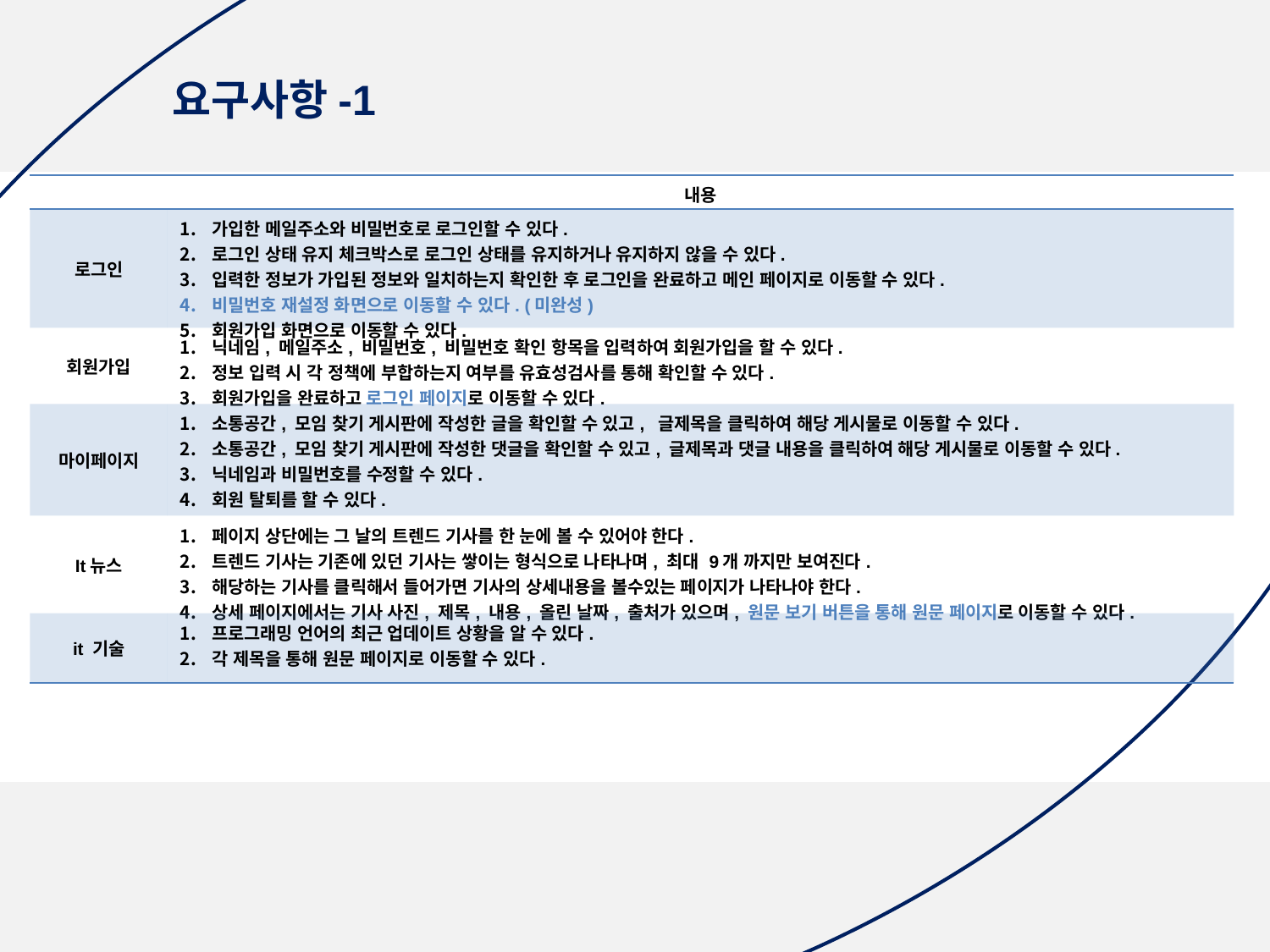

요구사항-1
|  | 내용 |
| --- | --- |
| 로그인 | 가입한 메일주소와 비밀번호로 로그인할 수 있다. 로그인 상태 유지 체크박스로 로그인 상태를 유지하거나 유지하지 않을 수 있다. 입력한 정보가 가입된 정보와 일치하는지 확인한 후 로그인을 완료하고 메인 페이지로 이동할 수 있다. 비밀번호 재설정 화면으로 이동할 수 있다. (미완성) 회원가입 화면으로 이동할 수 있다. |
| 회원가입 | 닉네임, 메일주소, 비밀번호, 비밀번호 확인 항목을 입력하여 회원가입을 할 수 있다. 정보 입력 시 각 정책에 부합하는지 여부를 유효성검사를 통해 확인할 수 있다. 회원가입을 완료하고 로그인 페이지로 이동할 수 있다. |
| 마이페이지 | 소통공간, 모임 찾기 게시판에 작성한 글을 확인할 수 있고, 글제목을 클릭하여 해당 게시물로 이동할 수 있다. 소통공간, 모임 찾기 게시판에 작성한 댓글을 확인할 수 있고, 글제목과 댓글 내용을 클릭하여 해당 게시물로 이동할 수 있다. 닉네임과 비밀번호를 수정할 수 있다. 회원 탈퇴를 할 수 있다. |
| It뉴스 | 페이지 상단에는 그 날의 트렌드 기사를 한 눈에 볼 수 있어야 한다. 트렌드 기사는 기존에 있던 기사는 쌓이는 형식으로 나타나며, 최대 9개 까지만 보여진다. 해당하는 기사를 클릭해서 들어가면 기사의 상세내용을 볼수있는 페이지가 나타나야 한다. 상세 페이지에서는 기사 사진, 제목, 내용, 올린 날짜, 출처가 있으며, 원문 보기 버튼을 통해 원문 페이지로 이동할 수 있다. |
| it 기술 | 프로그래밍 언어의 최근 업데이트 상황을 알 수 있다. 각 제목을 통해 원문 페이지로 이동할 수 있다. |